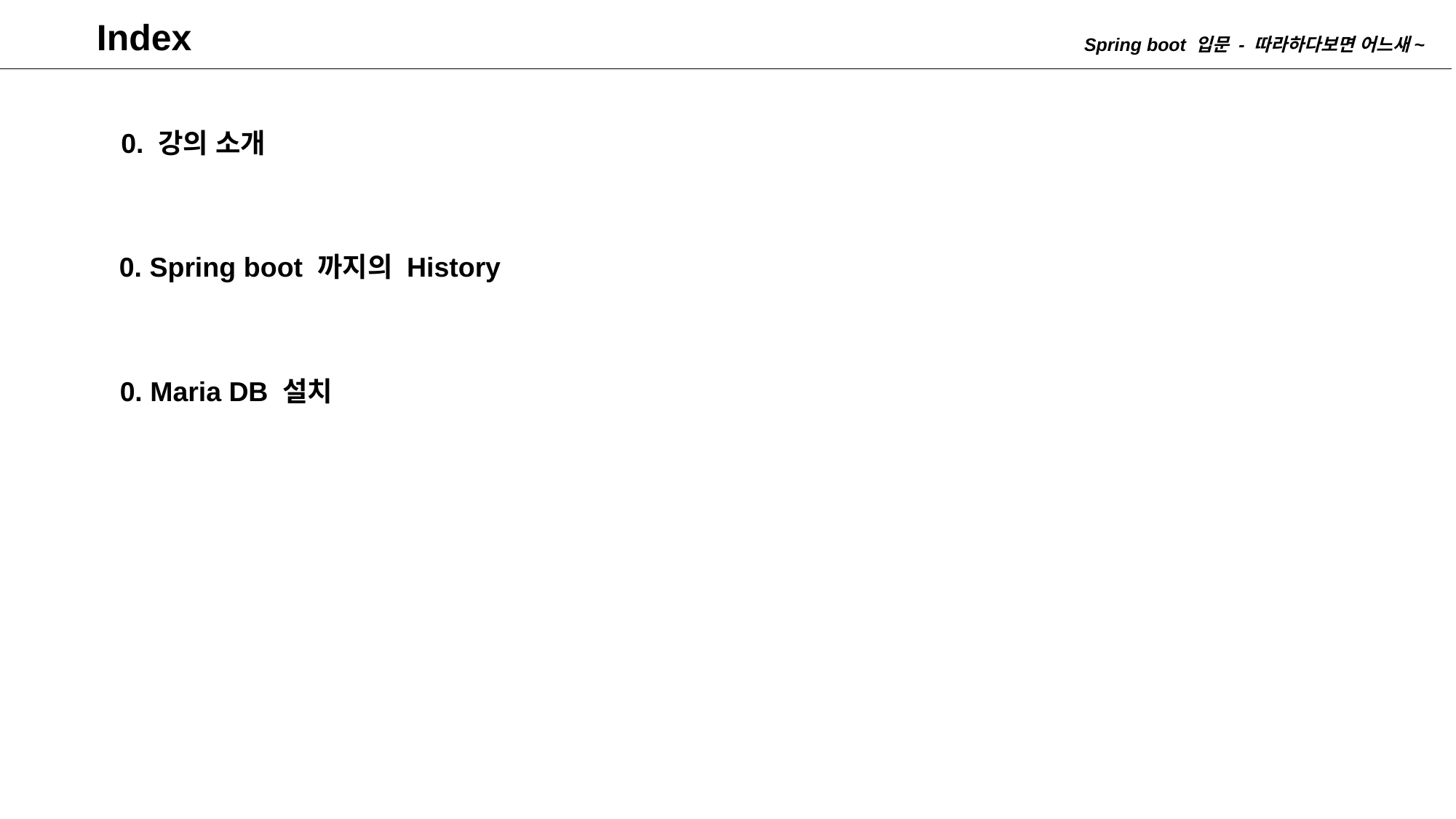

Index
 Spring boot 입문 - 따라하다보면 어느새~
0. 강의 소개
0. Spring boot 까지의 History
0. Maria DB 설치